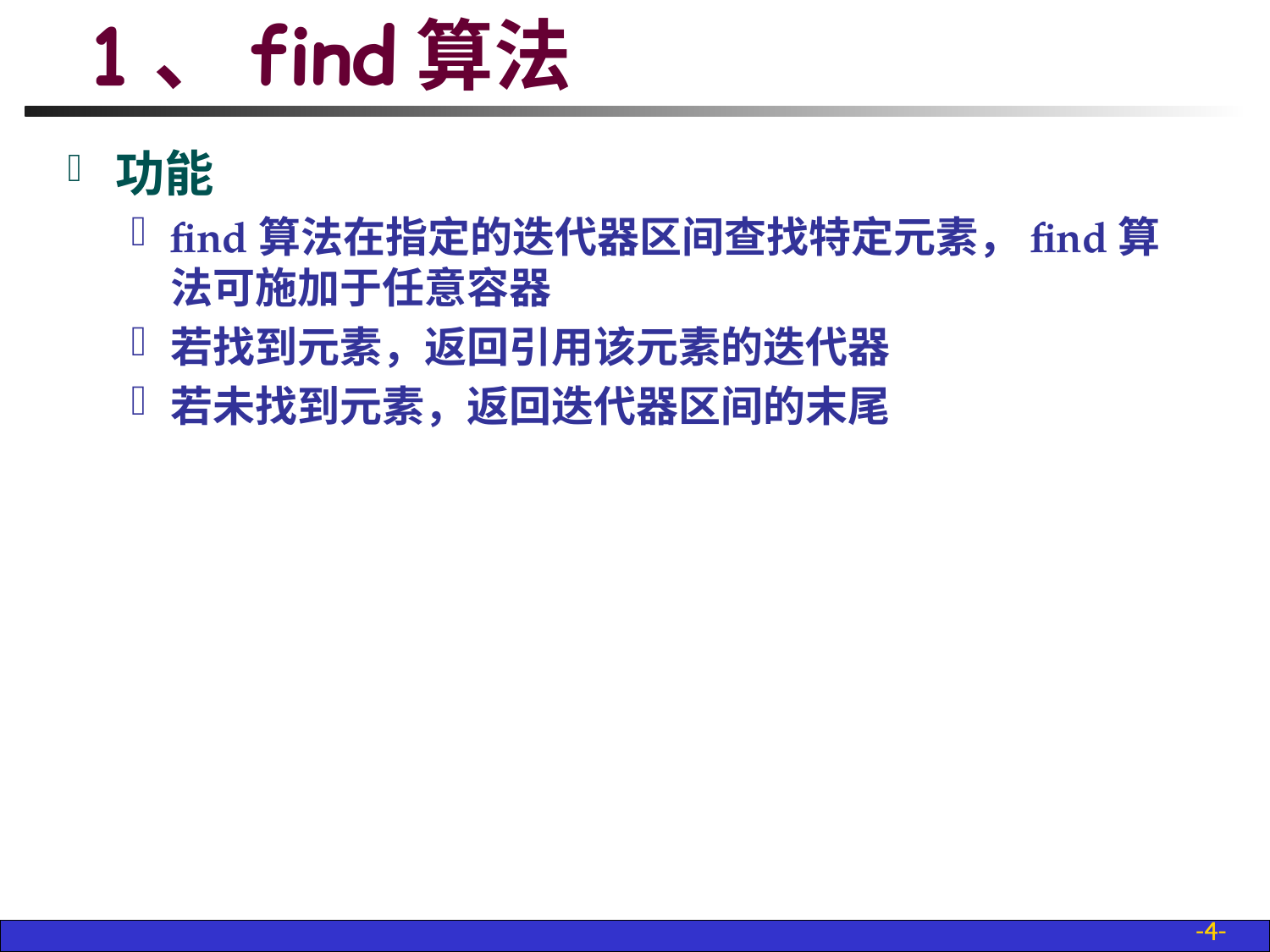

# 1、find算法
功能
find算法在指定的迭代器区间查找特定元素，find算法可施加于任意容器
若找到元素，返回引用该元素的迭代器
若未找到元素，返回迭代器区间的末尾
-4-